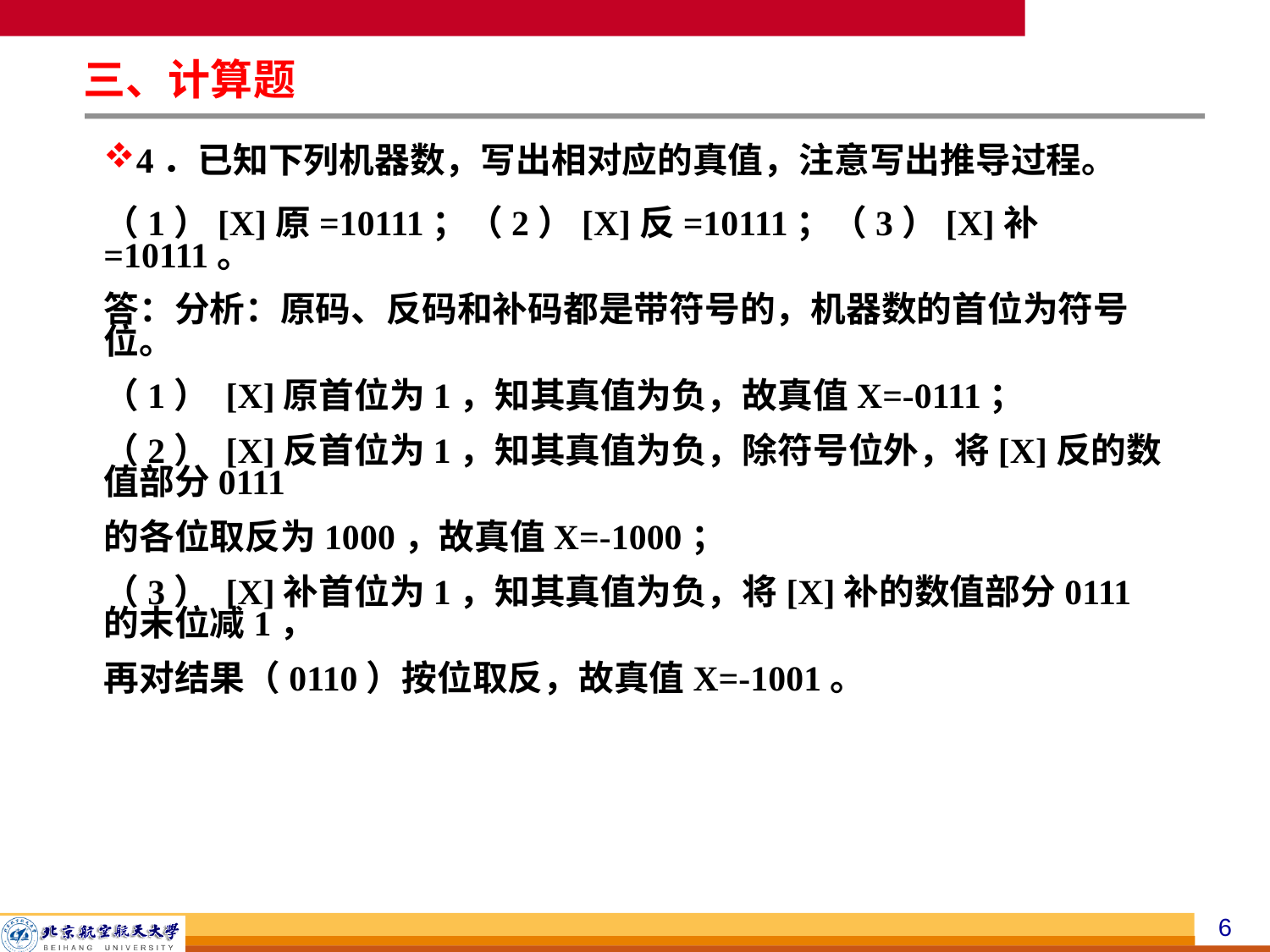

三、计算题
4．已知下列机器数，写出相对应的真值，注意写出推导过程。
（1）[X]原=10111；（2）[X]反=10111；（3）[X]补=10111。
答：分析：原码、反码和补码都是带符号的，机器数的首位为符号位。
（1） [X]原首位为1，知其真值为负，故真值X=-0111；
（2） [X]反首位为1，知其真值为负，除符号位外，将[X]反的数值部分0111
的各位取反为1000，故真值X=-1000；
（3） [X]补首位为1，知其真值为负，将[X]补的数值部分0111 的末位减1，
再对结果（0110）按位取反，故真值X=-1001。